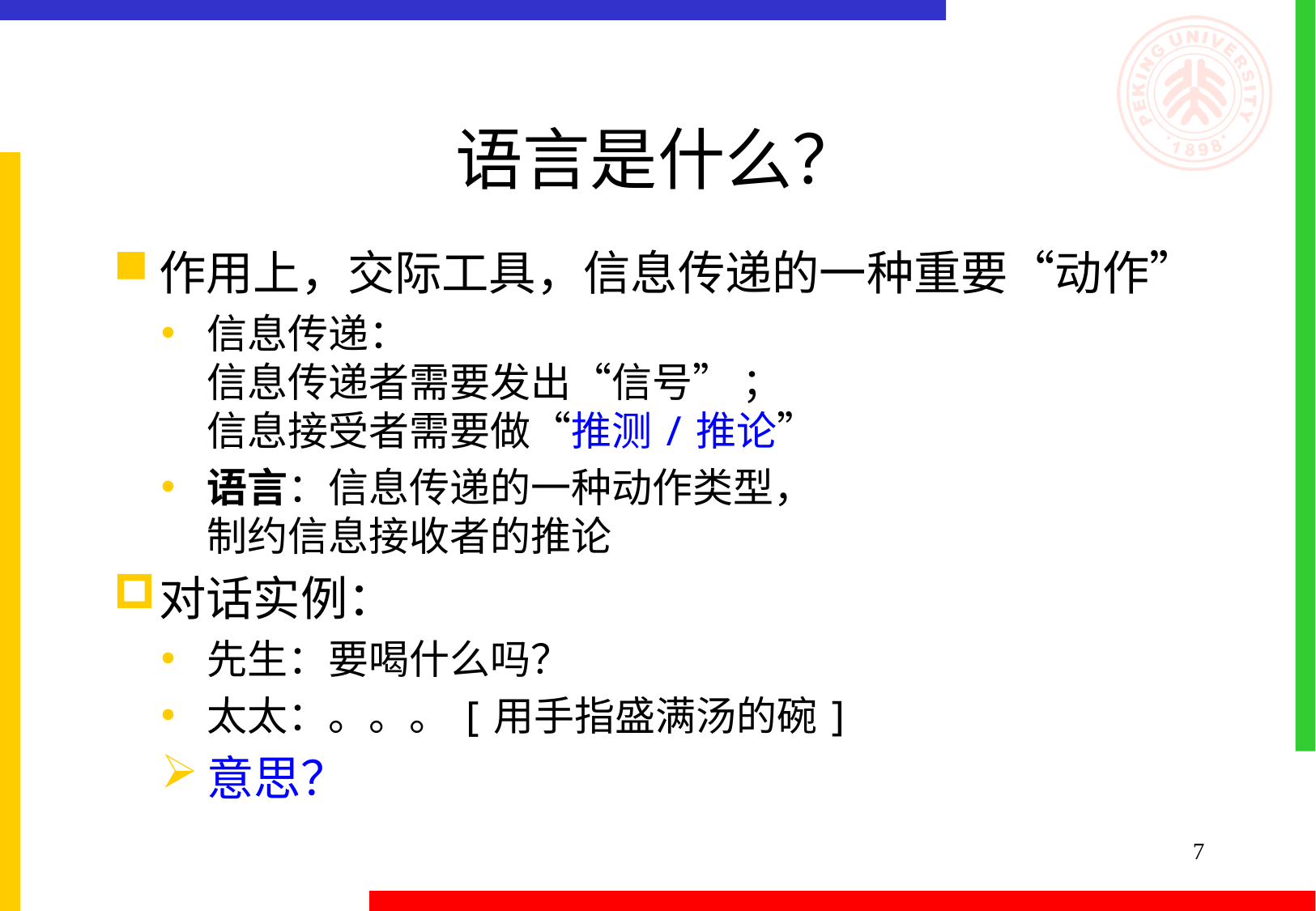

# 语言是什么？
作用上，交际工具，信息传递的一种重要“动作”
信息传递：
信息传递者需要发出“信号” ；
信息接受者需要做“推测/推论”
语言：信息传递的一种动作类型，
制约信息接收者的推论
对话实例：
先生：要喝什么吗？
太太：。。。[用手指盛满汤的碗]
意思？
7